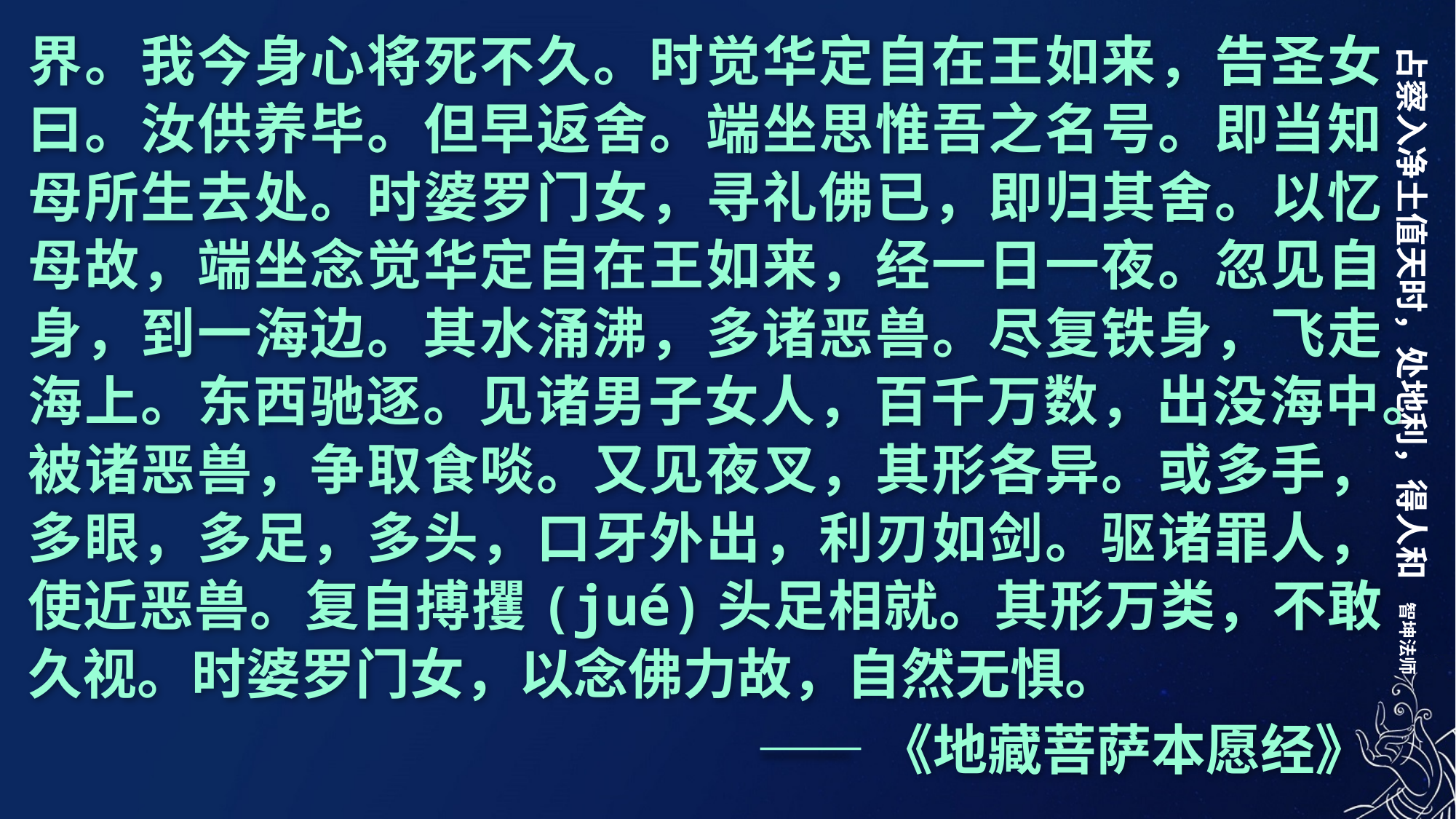

界。我今身心将死不久。时觉华定自在王如来，告圣女曰。汝供养毕。但早返舍。端坐思惟吾之名号。即当知母所生去处。时婆罗门女，寻礼佛已，即归其舍。以忆母故，端坐念觉华定自在王如来，经一日一夜。忽见自身，到一海边。其水涌沸，多诸恶兽。尽复铁身，飞走海上。东西驰逐。见诸男子女人，百千万数，出没海中。被诸恶兽，争取食啖。又见夜叉，其形各异。或多手，多眼，多足，多头，口牙外出，利刃如剑。驱诸罪人，使近恶兽。复自搏攫(jué)头足相就。其形万类，不敢久视。时婆罗门女，以念佛力故，自然无惧。
——《地藏菩萨本愿经》